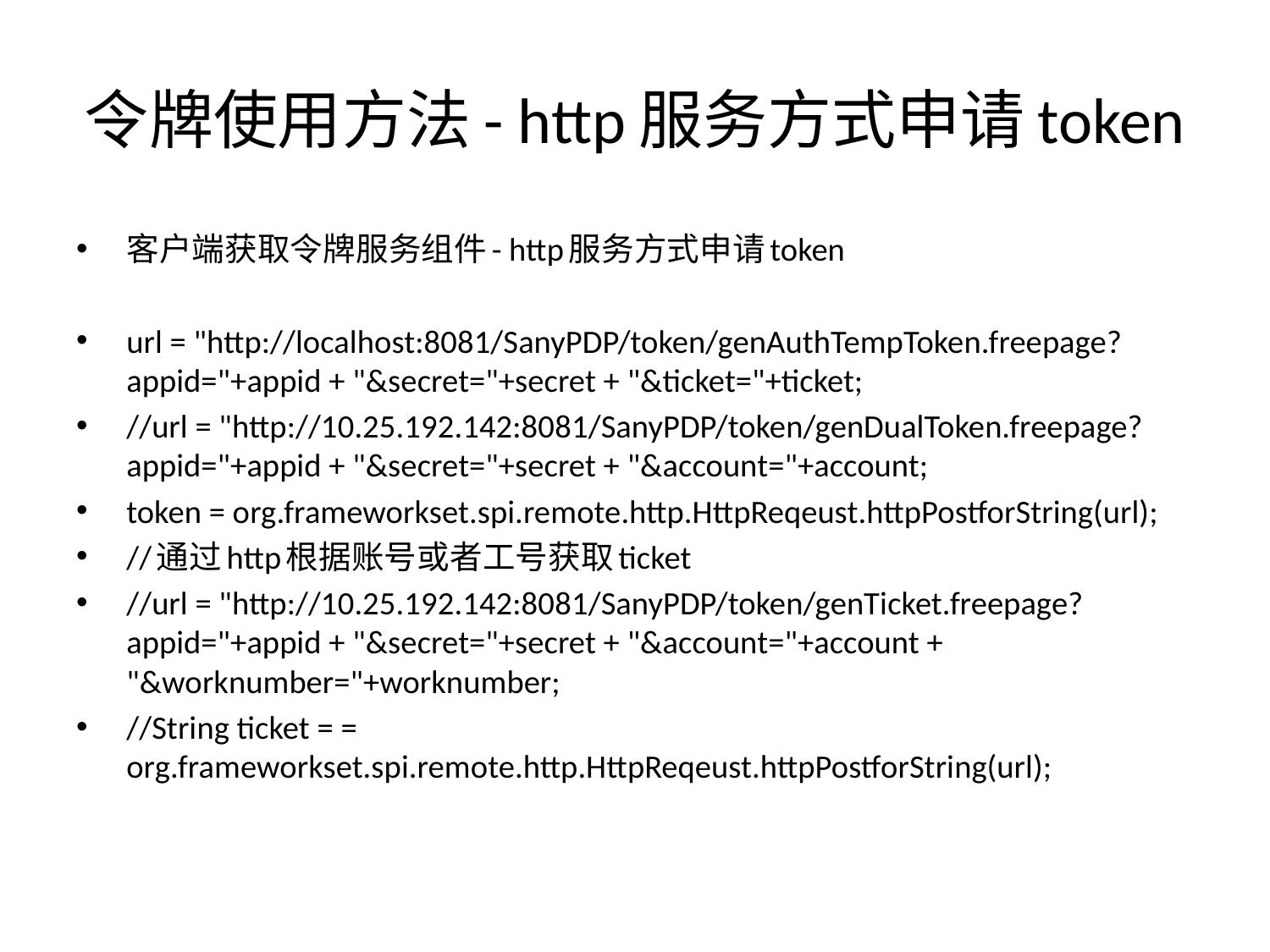

# 令牌使用方法- http服务方式申请token
客户端获取令牌服务组件- http服务方式申请token

url = "http://localhost:8081/SanyPDP/token/genAuthTempToken.freepage?appid="+appid + "&secret="+secret + "&ticket="+ticket;
//url = "http://10.25.192.142:8081/SanyPDP/token/genDualToken.freepage?appid="+appid + "&secret="+secret + "&account="+account;
token = org.frameworkset.spi.remote.http.HttpReqeust.httpPostforString(url);
//通过http根据账号或者工号获取ticket
//url = "http://10.25.192.142:8081/SanyPDP/token/genTicket.freepage?appid="+appid + "&secret="+secret + "&account="+account + "&worknumber="+worknumber;
//String ticket = = org.frameworkset.spi.remote.http.HttpReqeust.httpPostforString(url);